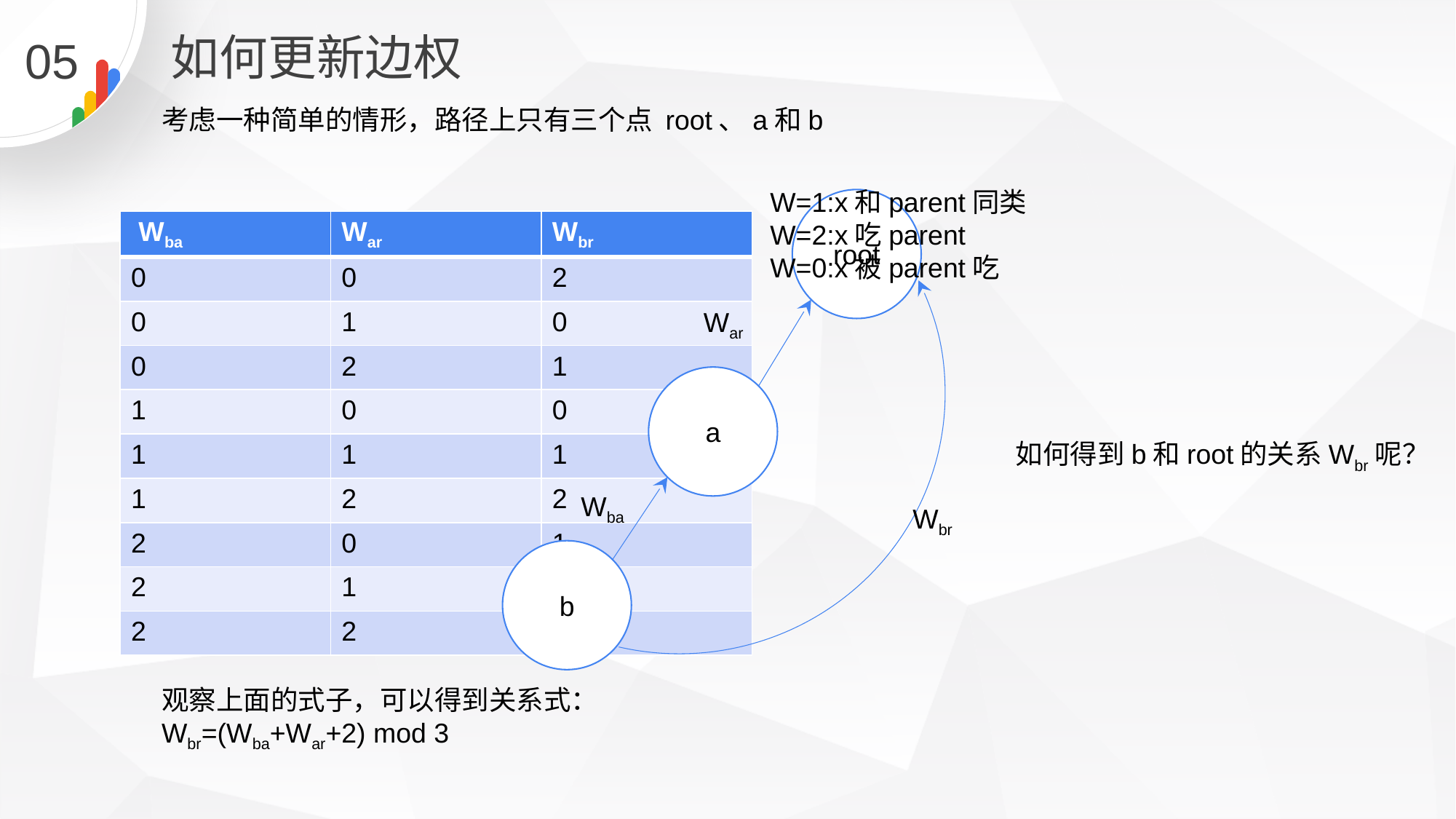

如何更新边权
05
考虑一种简单的情形，路径上只有三个点 root、a和b

W=1:x和parent同类
W=2:x吃parent
W=0:x被parent吃
root
| Wba | War | Wbr |
| --- | --- | --- |
| 0 | 0 | 2 |
| 0 | 1 | 0 |
| 0 | 2 | 1 |
| 1 | 0 | 0 |
| 1 | 1 | 1 |
| 1 | 2 | 2 |
| 2 | 0 | 1 |
| 2 | 1 | 2 |
| 2 | 2 | 0 |
War
a
如何得到b和root的关系Wbr呢？
Wba
Wbr
b
观察上面的式子，可以得到关系式：
Wbr=(Wba+War+2) mod 3